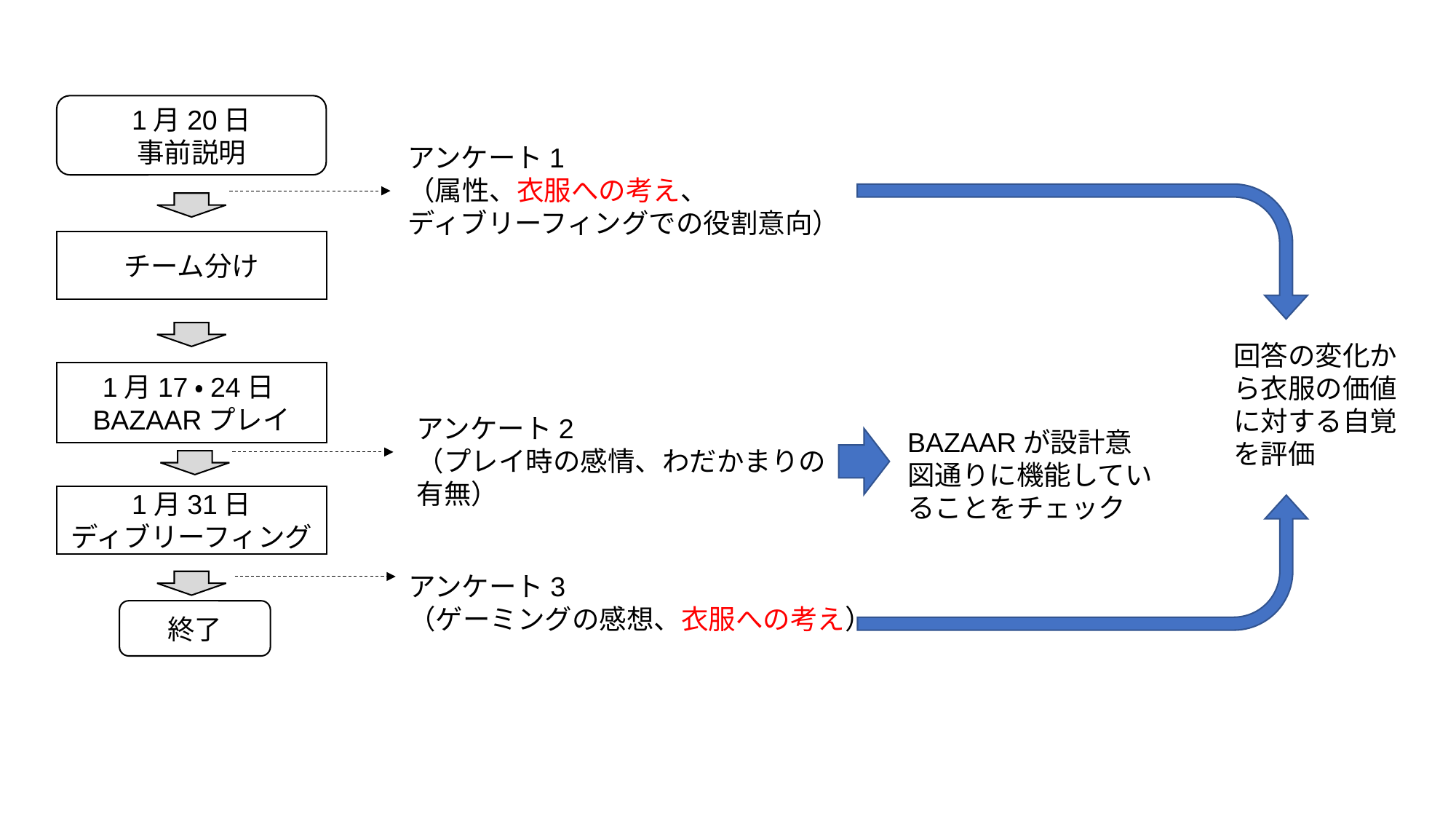

1月20日
事前説明
アンケート1
（属性、衣服への考え、
ディブリーフィングでの役割意向）

チーム分け

回答の変化から衣服の価値に対する自覚を評価

1月17・24日
BAZAARプレイ
アンケート2
（プレイ時の感情、わだかまりの有無）
BAZAARが設計意図通りに機能していることをチェック

1月31日
ディブリーフィング
アンケート3
（ゲーミングの感想、衣服への考え）

終了